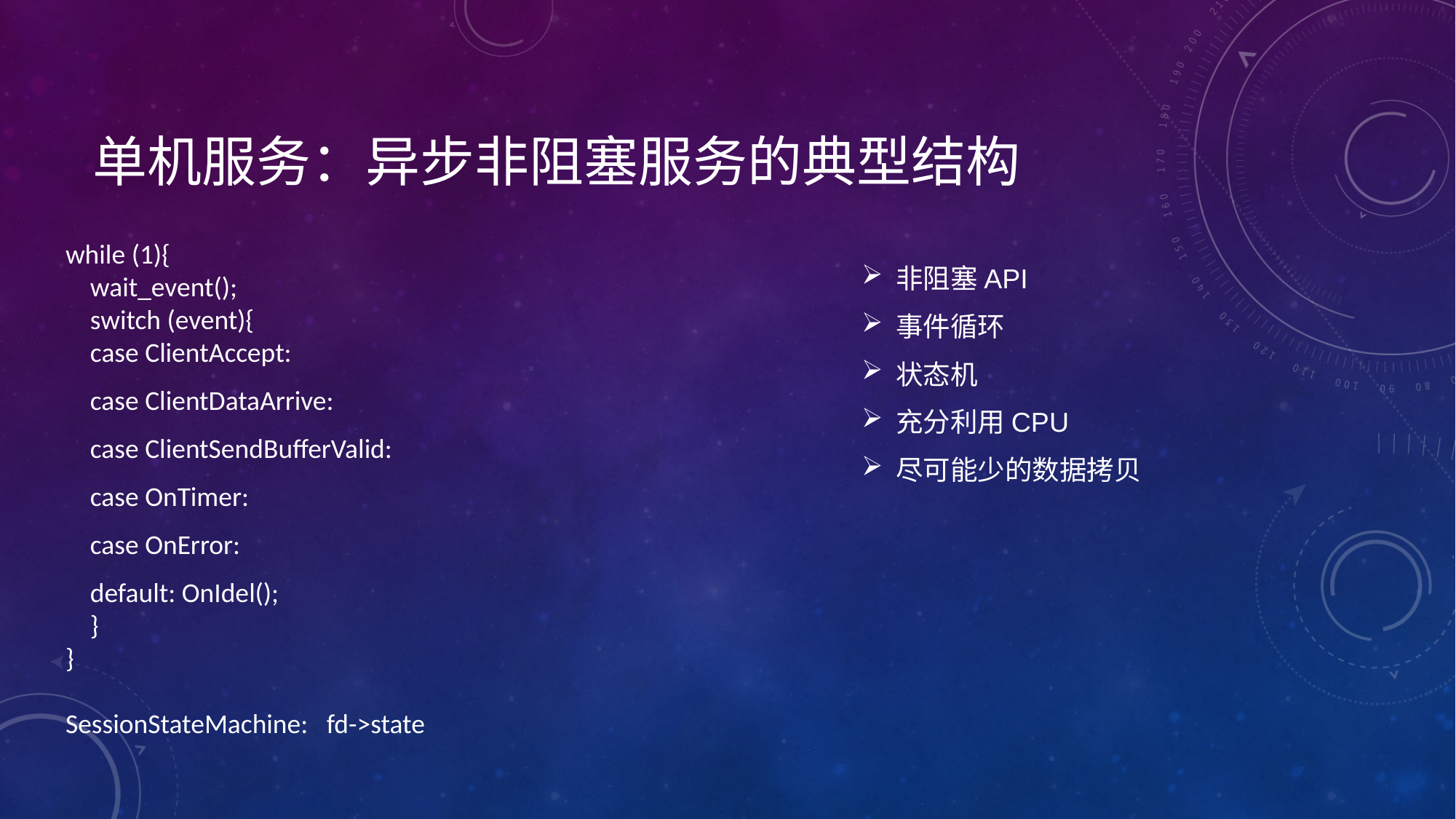

# 单机服务：异步非阻塞服务的典型结构
while (1){
    wait_event();
    switch (event){
    case ClientAccept:
    case ClientDataArrive:
    case ClientSendBufferValid:
    case OnTimer:
    case OnError:
    default: OnIdel();
    }
}
SessionStateMachine:   fd->state
非阻塞API
事件循环
状态机
充分利用CPU
尽可能少的数据拷贝